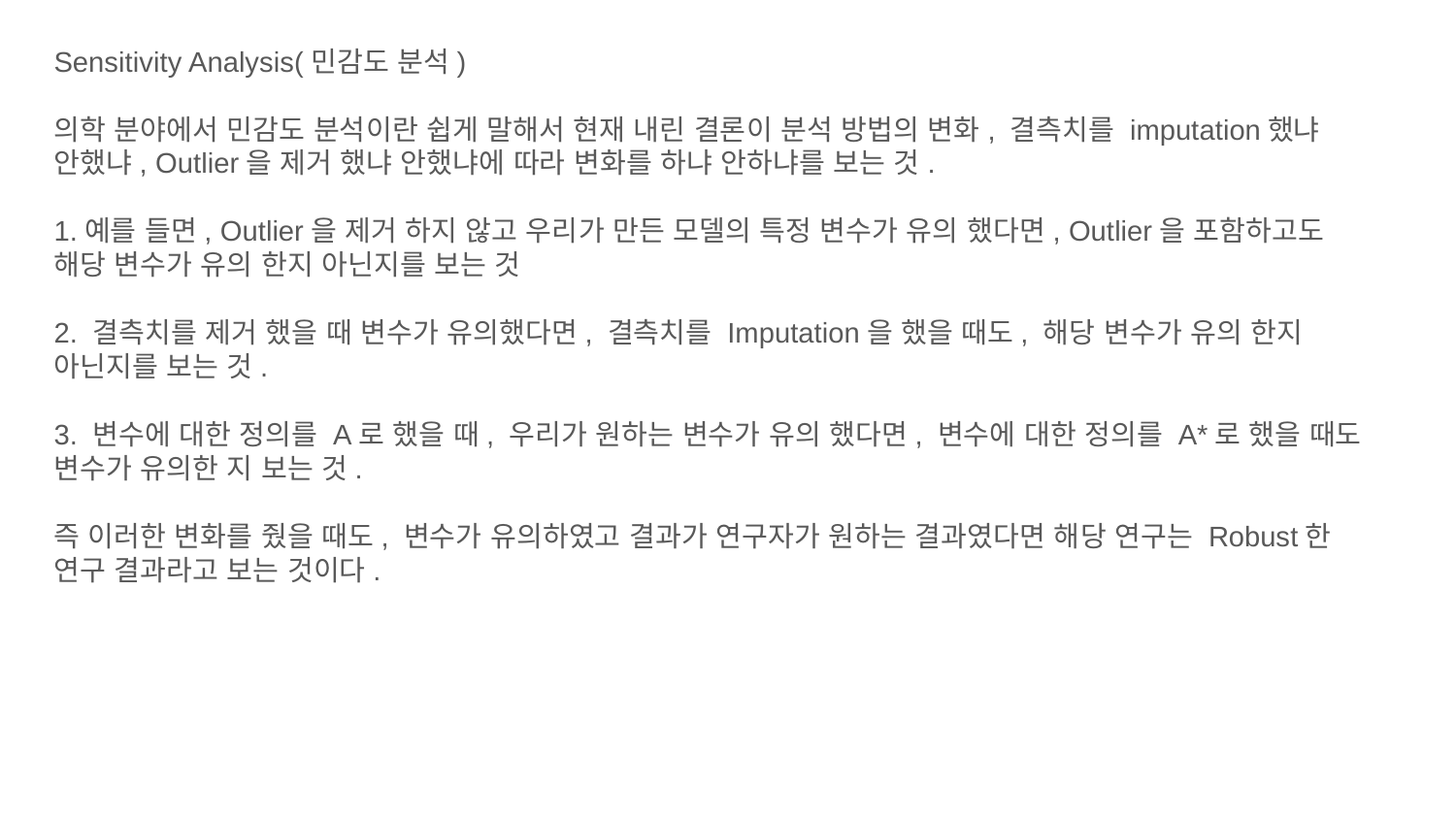

Sensitivity Analysis(민감도 분석)

의학 분야에서 민감도 분석이란 쉽게 말해서 현재 내린 결론이 분석 방법의 변화, 결측치를 imputation했냐 안했냐, Outlier을 제거 했냐 안했냐에 따라 변화를 하냐 안하냐를 보는 것.

1.예를 들면, Outlier을 제거 하지 않고 우리가 만든 모델의 특정 변수가 유의 했다면, Outlier을 포함하고도 해당 변수가 유의 한지 아닌지를 보는 것

2. 결측치를 제거 했을 때 변수가 유의했다면, 결측치를 Imputation을 했을 때도, 해당 변수가 유의 한지 아닌지를 보는 것.

3. 변수에 대한 정의를 A로 했을 때, 우리가 원하는 변수가 유의 했다면, 변수에 대한 정의를 A*로 했을 때도 변수가 유의한 지 보는 것.

즉 이러한 변화를 줬을 때도, 변수가 유의하였고 결과가 연구자가 원하는 결과였다면 해당 연구는 Robust한 연구 결과라고 보는 것이다.